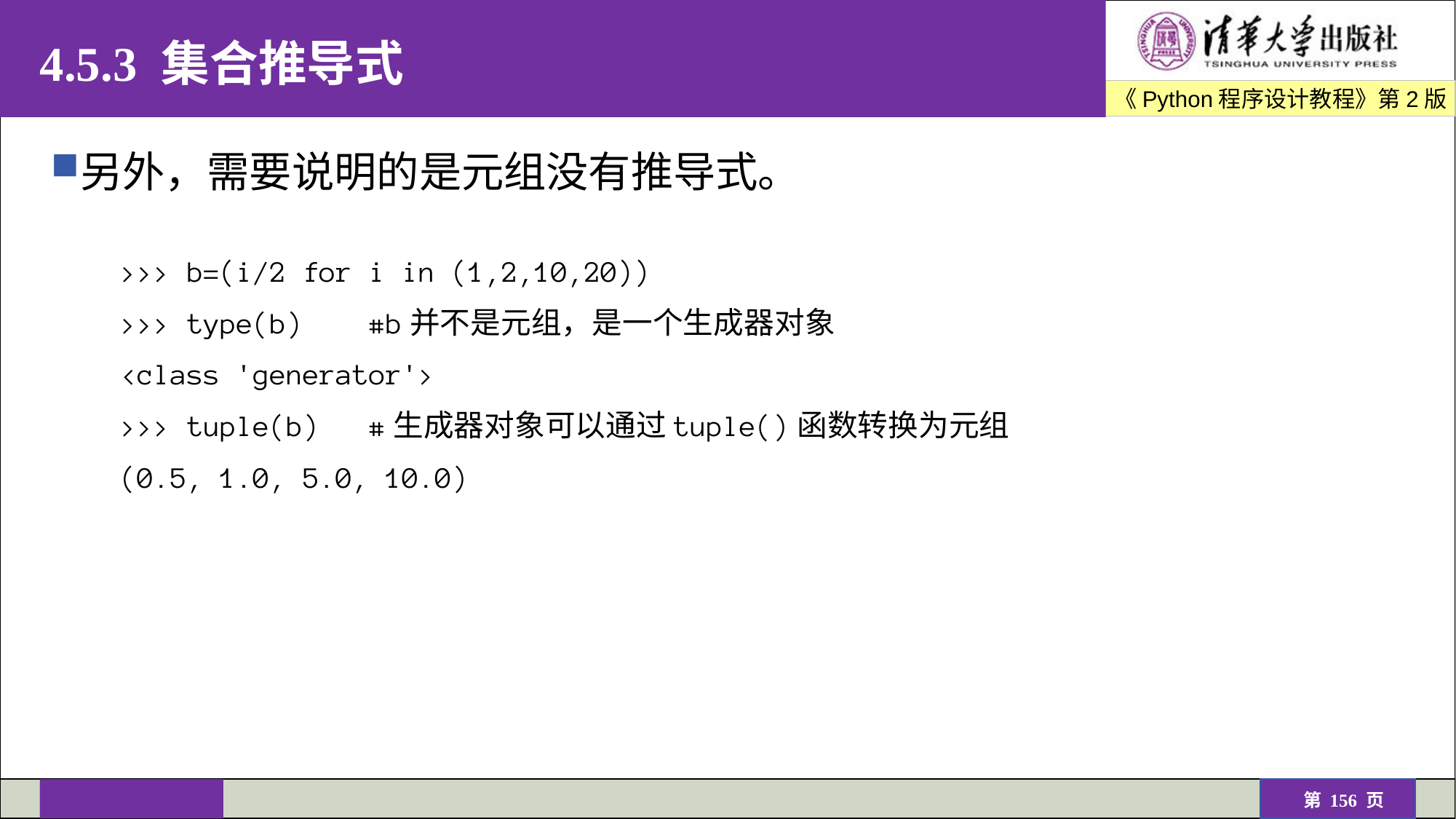

# 4.5.3 集合推导式
另外，需要说明的是元组没有推导式。
>>> b=(i/2 for i in (1,2,10,20))
>>> type(b)    #b并不是元组，是一个生成器对象
<class 'generator'>
>>> tuple(b)   #生成器对象可以通过tuple()函数转换为元组
(0.5, 1.0, 5.0, 10.0)